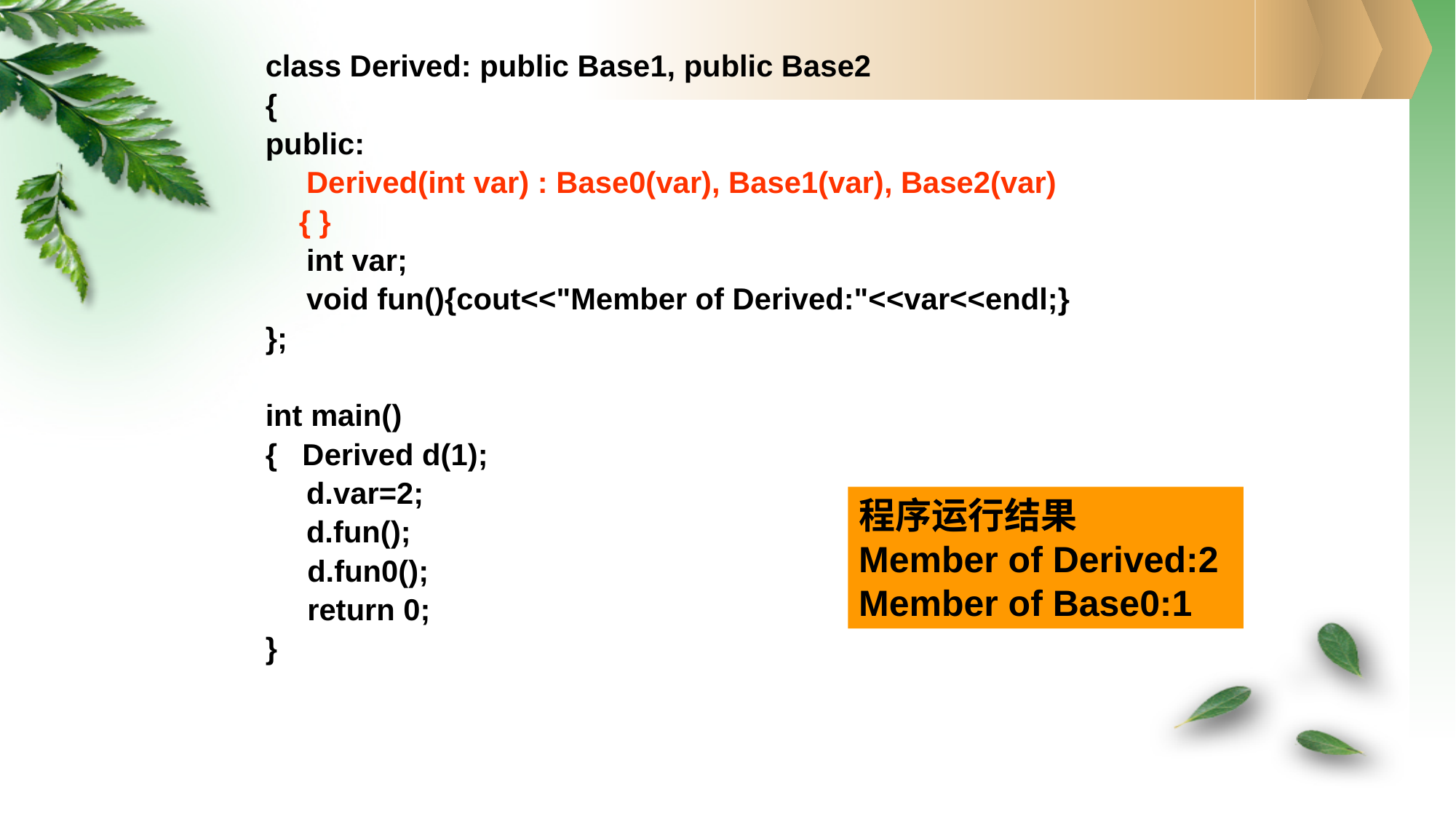

class Derived: public Base1, public Base2
{
public:
	Derived(int var) : Base0(var), Base1(var), Base2(var)
    { }
	int var;
	void fun(){cout<<"Member of Derived:"<<var<<endl;}
};

int main()
{   Derived d(1);
	d.var=2;
	d.fun();
     d.fun0();
     return 0;
}
程序运行结果
Member of Derived:2
Member of Base0:1